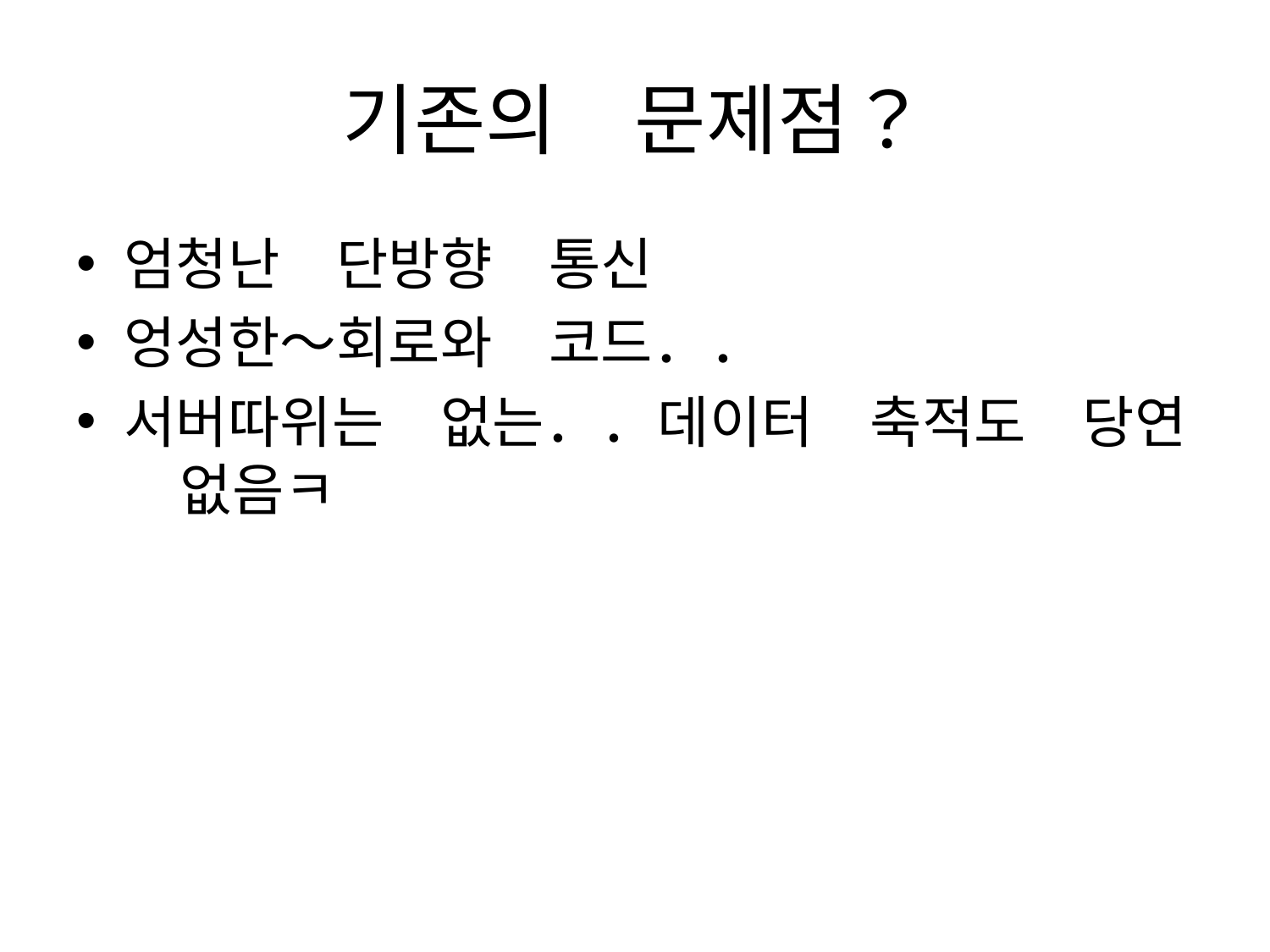

# 기존의　문제점？
엄청난　단방향　통신
엉성한～회로와　코드．．
서버따위는　없는．．데이터　축적도　당연　없음ㅋ